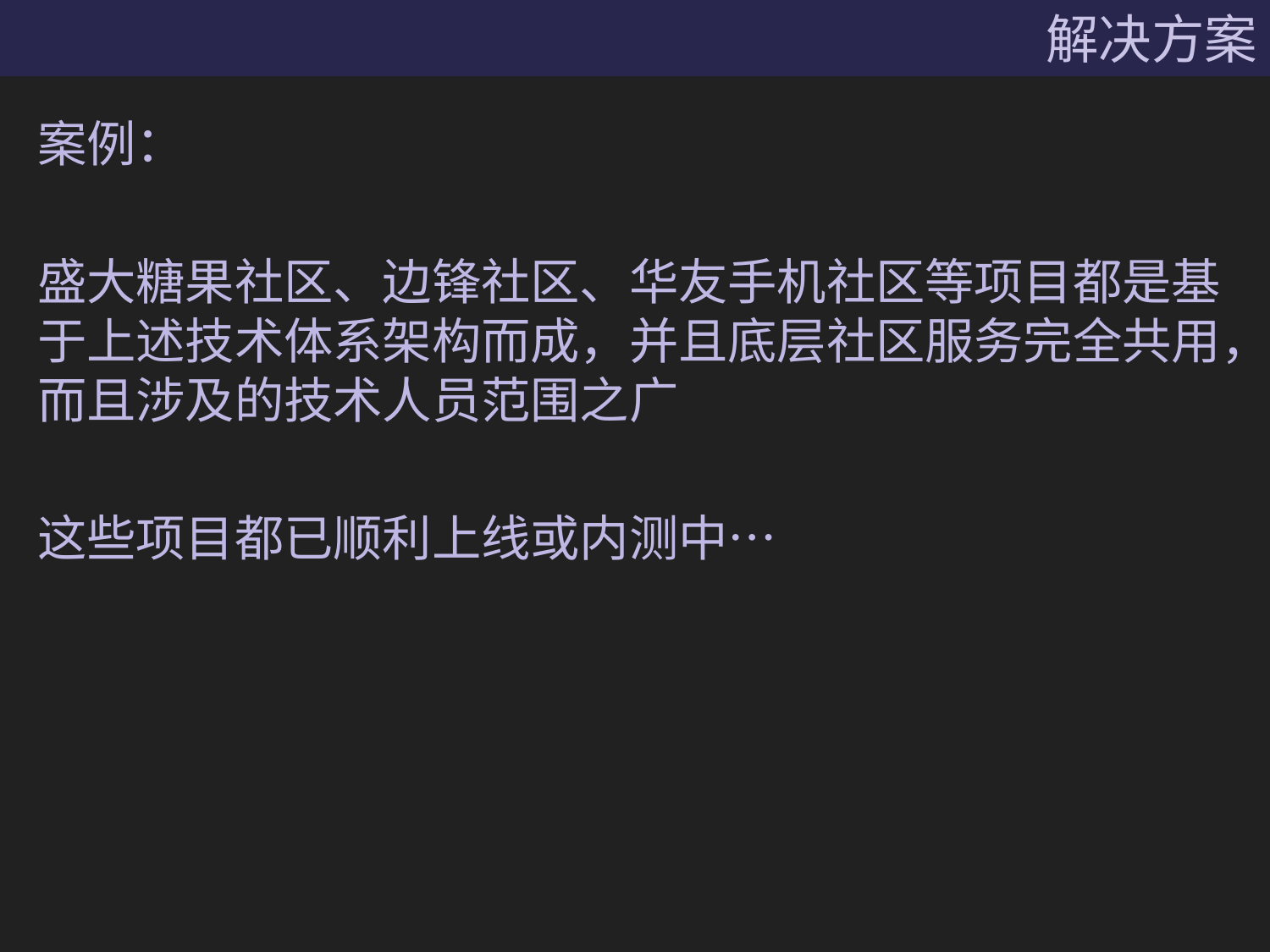

# 解决方案
案例：

盛大糖果社区、边锋社区、华友手机社区等项目都是基于上述技术体系架构而成，并且底层社区服务完全共用，而且涉及的技术人员范围之广

这些项目都已顺利上线或内测中…